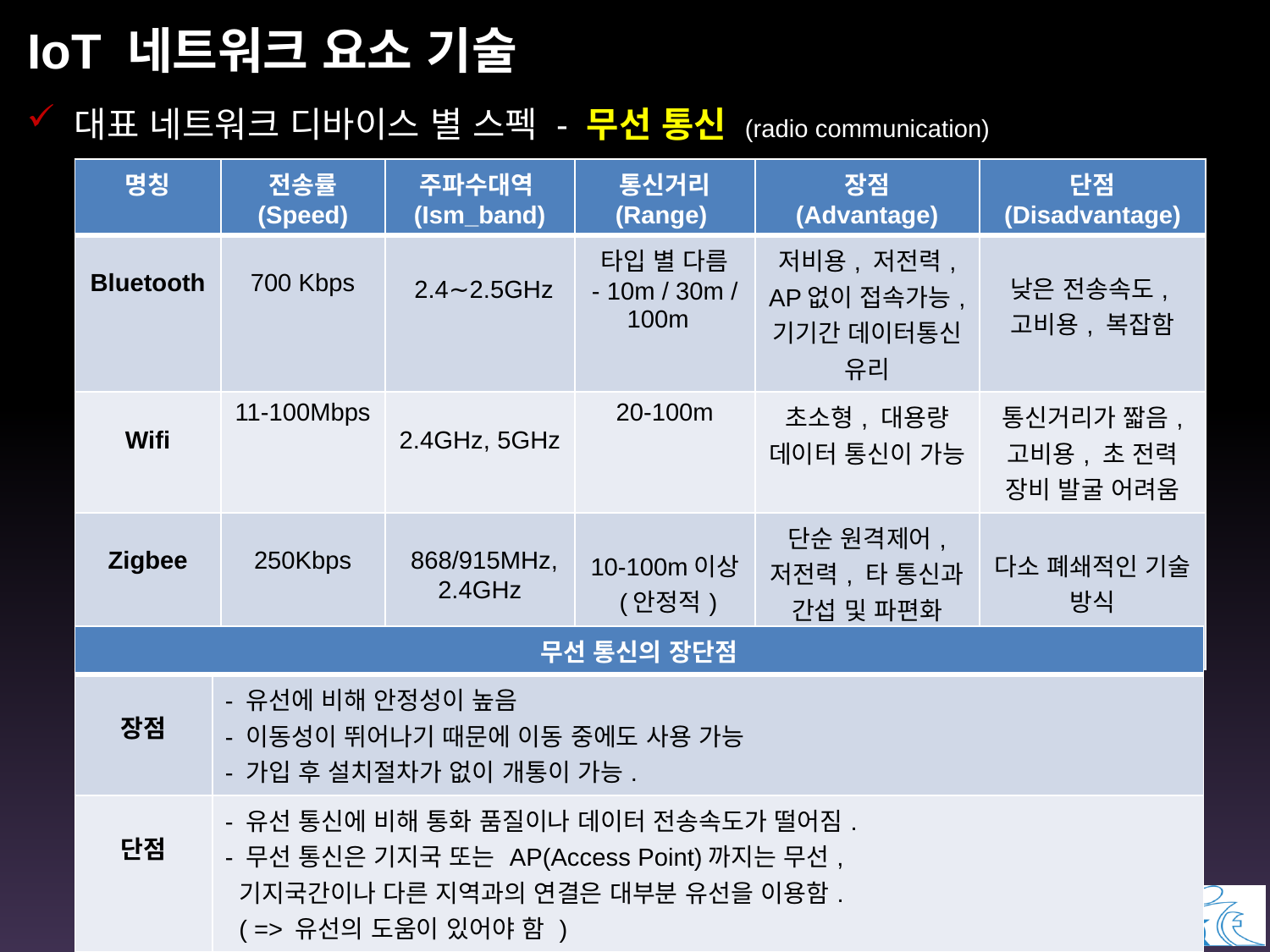

# IoT 네트워크 요소 기술
대표 네트워크 디바이스 별 스펙 - 무선 통신 (radio communication)
| 명칭 | 전송률 (Speed) | 주파수대역(Ism\_band) | 통신거리 (Range) | 장점 (Advantage) | 단점 (Disadvantage) |
| --- | --- | --- | --- | --- | --- |
| Bluetooth | 700 Kbps | 2.4∼2.5GHz | 타입 별 다름 - 10m / 30m / 100m | 저비용, 저전력, AP없이 접속가능, 기기간 데이터통신 유리 | 낮은 전송속도, 고비용, 복잡함 |
| Wifi | 11-100Mbps | 2.4GHz, 5GHz | 20-100m | 초소형, 대용량 데이터 통신이 가능 | 통신거리가 짧음, 고비용, 초 전력 장비 발굴 어려움 |
| Zigbee | 250Kbps | 868/915MHz, 2.4GHz | 10-100m이상 (안정적) | 단순 원격제어, 저전력, 타 통신과 간섭 및 파편화 우려 | 다소 폐쇄적인 기술 방식 |
| 무선 통신의 장단점 |  |
| --- | --- |
| 장점 | - 유선에 비해 안정성이 높음 - 이동성이 뛰어나기 때문에 이동 중에도 사용 가능 - 가입 후 설치절차가 없이 개통이 가능. |
| 단점 | - 유선 통신에 비해 통화 품질이나 데이터 전송속도가 떨어짐. - 무선 통신은 기지국 또는 AP(Access Point)까지는 무선, 기지국간이나 다른 지역과의 연결은 대부분 유선을 이용함. ( => 유선의 도움이 있어야 함 ) |
6